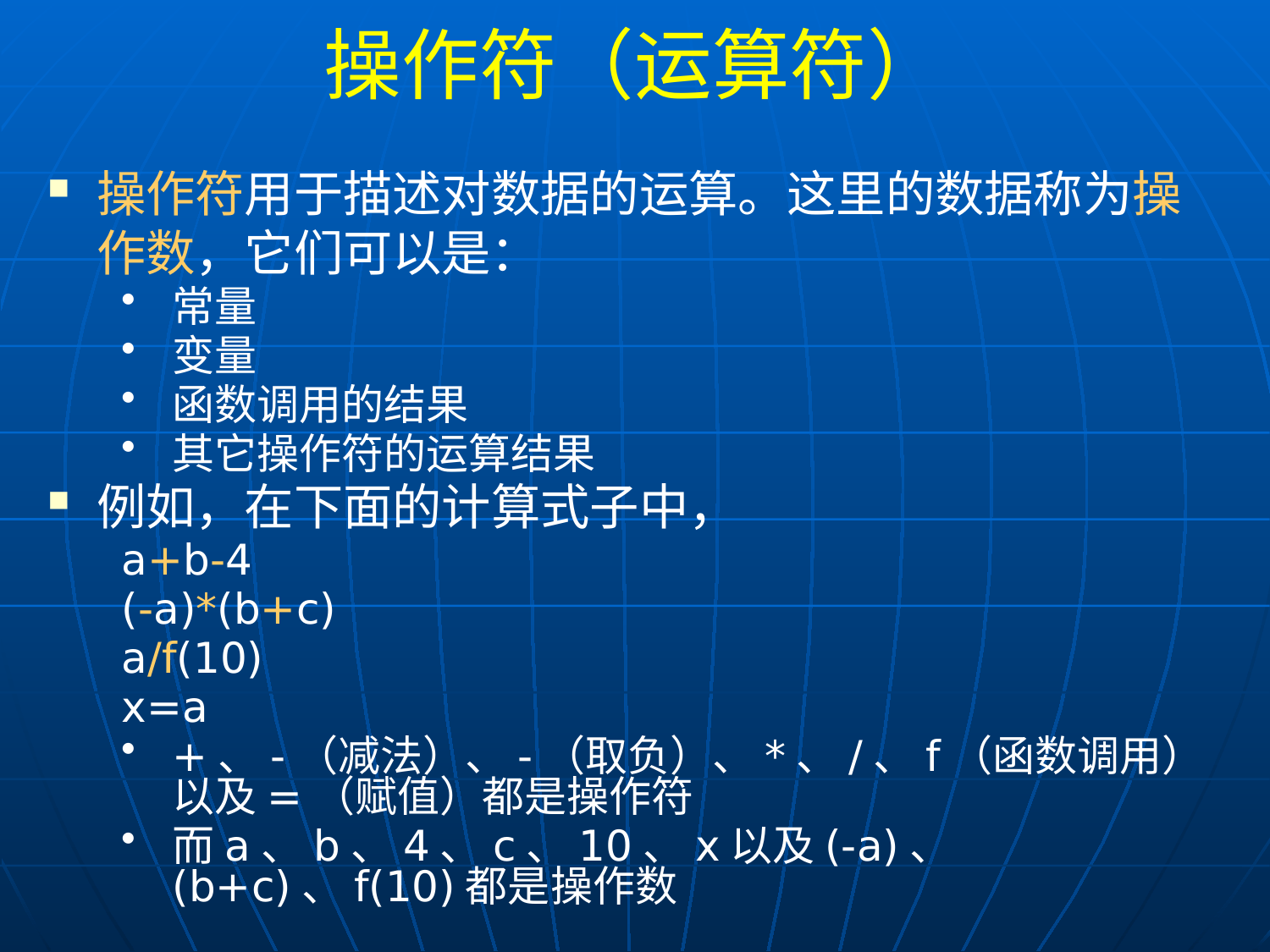

# 操作符（运算符）
操作符用于描述对数据的运算。这里的数据称为操作数，它们可以是：
常量
变量
函数调用的结果
其它操作符的运算结果
例如，在下面的计算式子中，
a+b-4
(-a)*(b+c)
a/f(10)
x=a
+、-（减法）、-（取负）、*、/、f（函数调用）以及=（赋值）都是操作符
而a、b、4、c、10、x以及(-a)、(b+c)、f(10)都是操作数